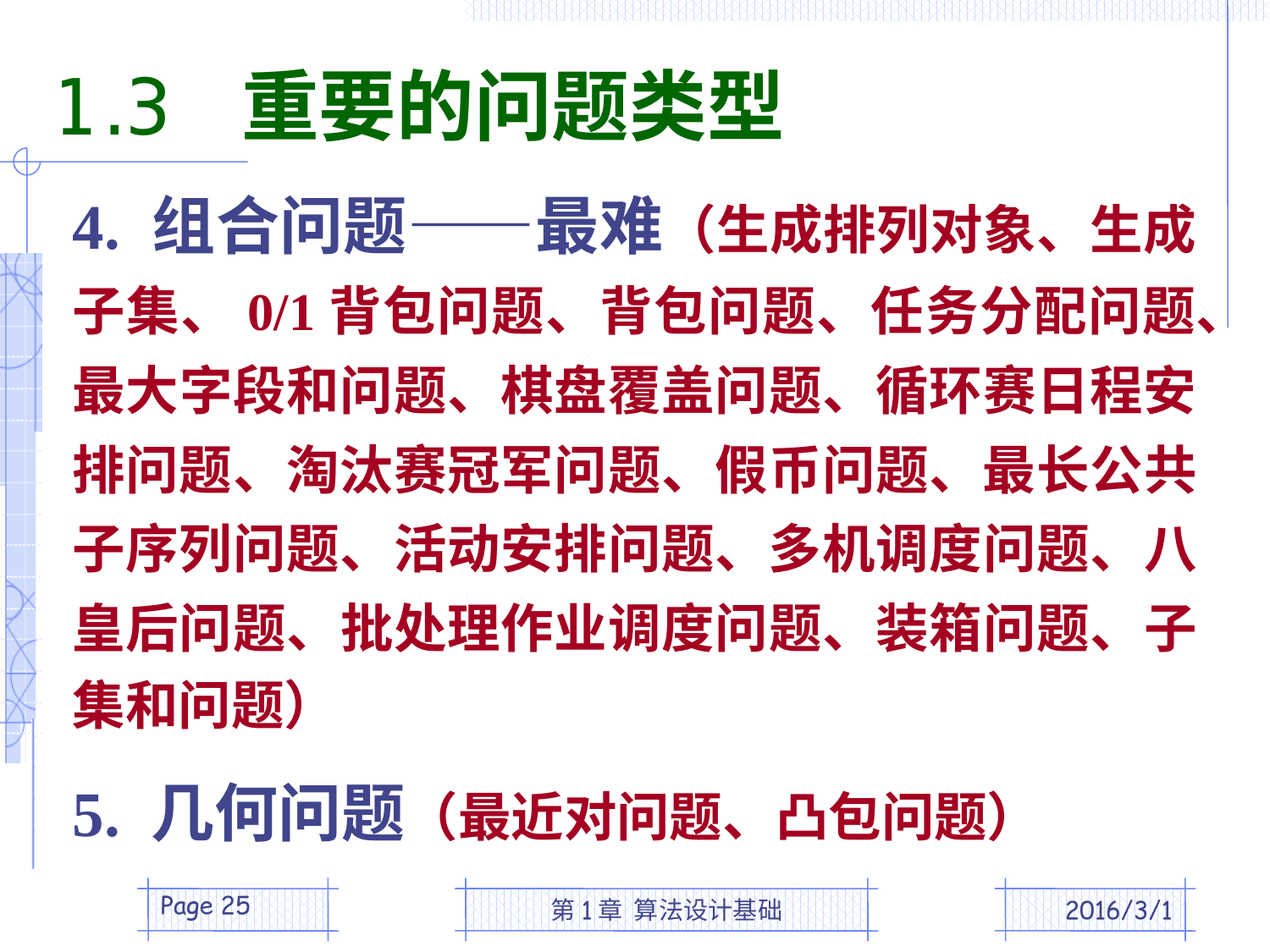

1.3  重要的问题类型
4. 组合问题——最难（生成排列对象、生成子集、0/1背包问题、背包问题、任务分配问题、最大字段和问题、棋盘覆盖问题、循环赛日程安排问题、淘汰赛冠军问题、假币问题、最长公共子序列问题、活动安排问题、多机调度问题、八皇后问题、批处理作业调度问题、装箱问题、子集和问题）
5. 几何问题（最近对问题、凸包问题）
Page 25
第1章  算法设计基础
2016/3/1